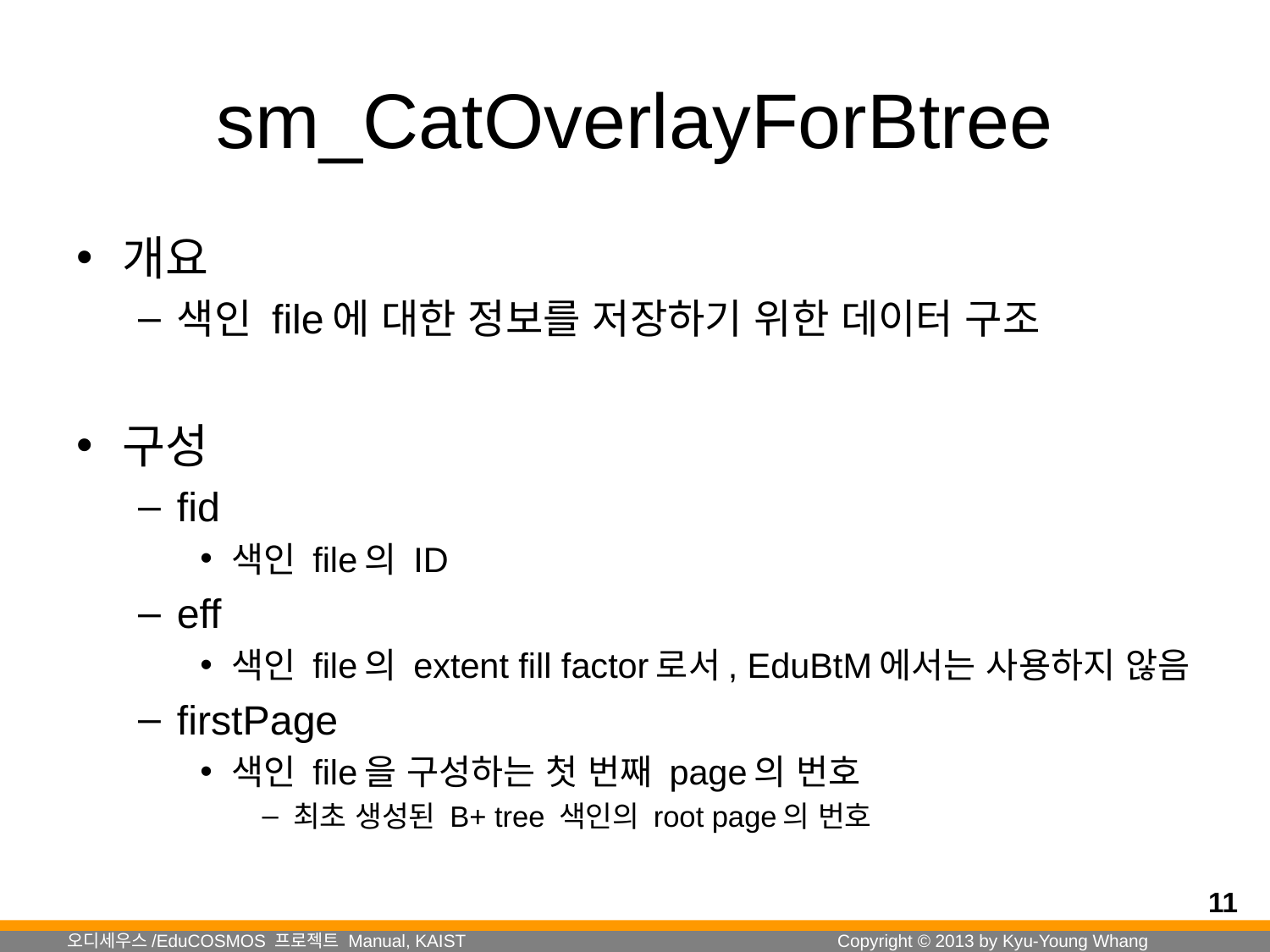

# sm_CatOverlayForBtree
개요
색인 file에 대한 정보를 저장하기 위한 데이터 구조

구성
fid
색인 file의 ID
eff
색인 file의 extent fill factor로서, EduBtM에서는 사용하지 않음
firstPage
색인 file을 구성하는 첫 번째 page의 번호
최초 생성된 B+ tree 색인의 root page의 번호